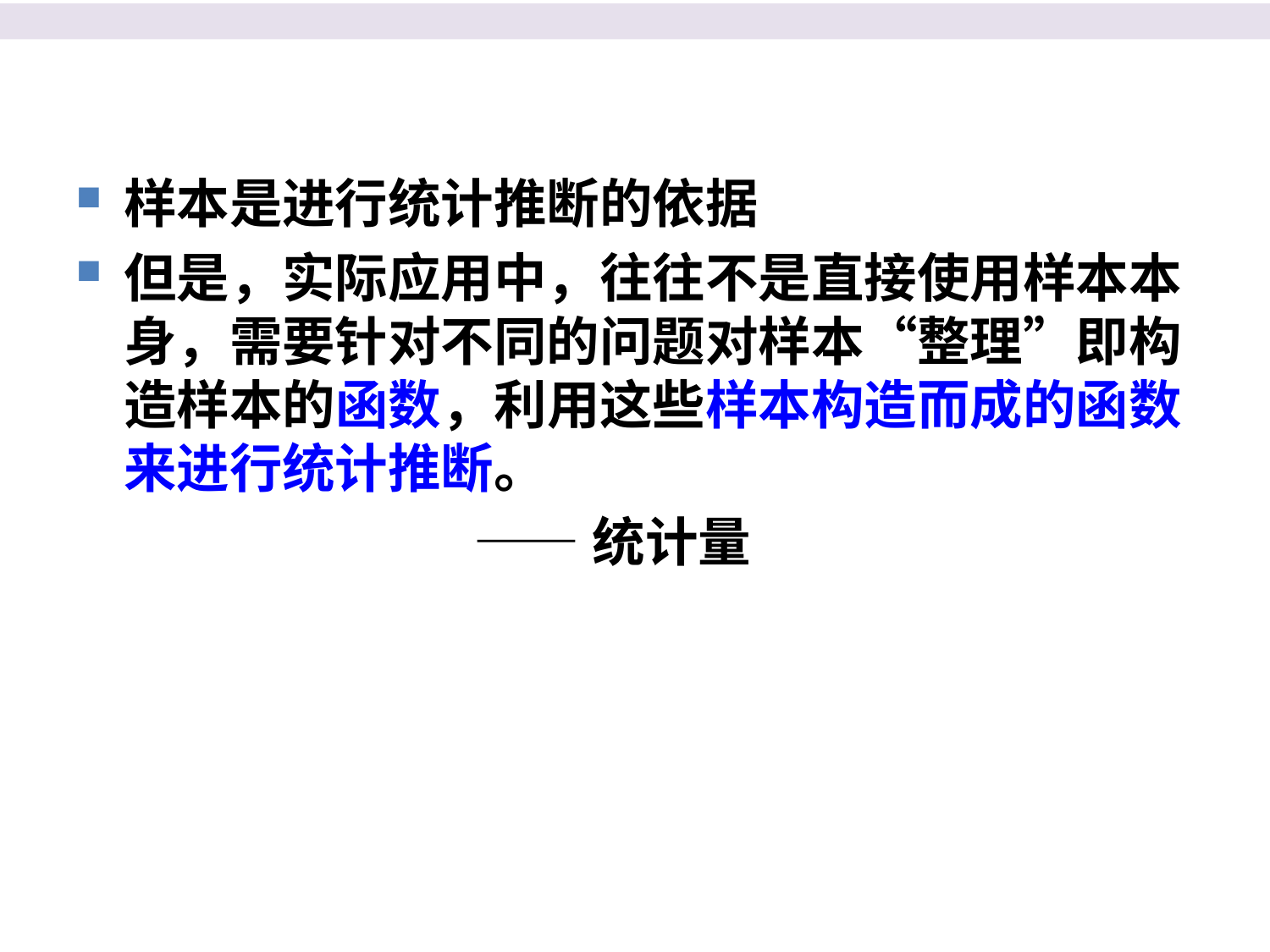

样本是进行统计推断的依据
但是，实际应用中，往往不是直接使用样本本身，需要针对不同的问题对样本“整理”即构造样本的函数，利用这些样本构造而成的函数来进行统计推断。
                                 ——统计量